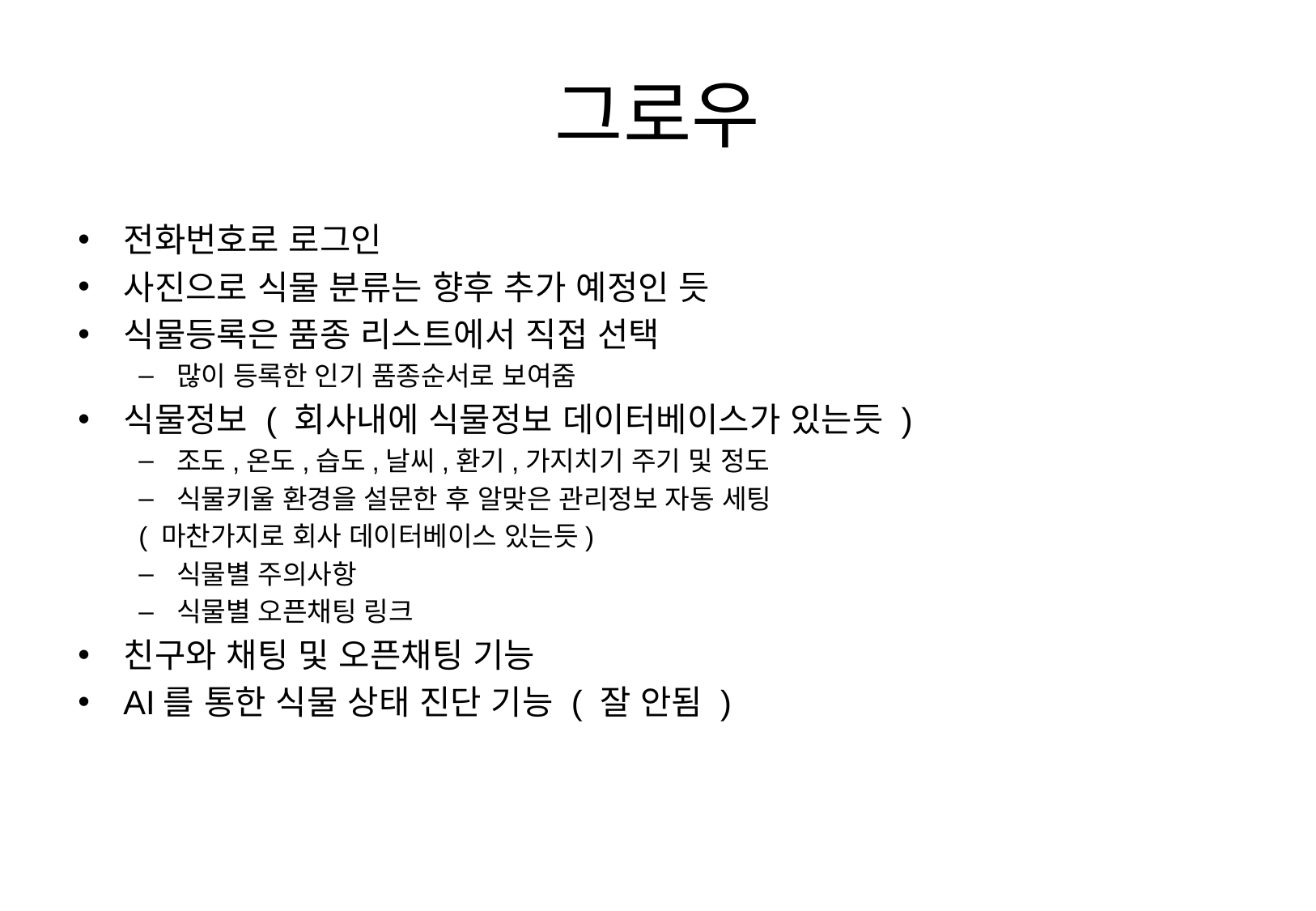

# 그로우
전화번호로 로그인
사진으로 식물 분류는 향후 추가 예정인 듯
식물등록은 품종 리스트에서 직접 선택
많이 등록한 인기 품종순서로 보여줌
식물정보 ( 회사내에 식물정보 데이터베이스가 있는듯 )
조도,온도,습도,날씨,환기,가지치기 주기 및 정도
식물키울 환경을 설문한 후 알맞은 관리정보 자동 세팅
( 마찬가지로 회사 데이터베이스 있는듯)
식물별 주의사항
식물별 오픈채팅 링크
친구와 채팅 및 오픈채팅 기능
AI를 통한 식물 상태 진단 기능 ( 잘 안됨 )